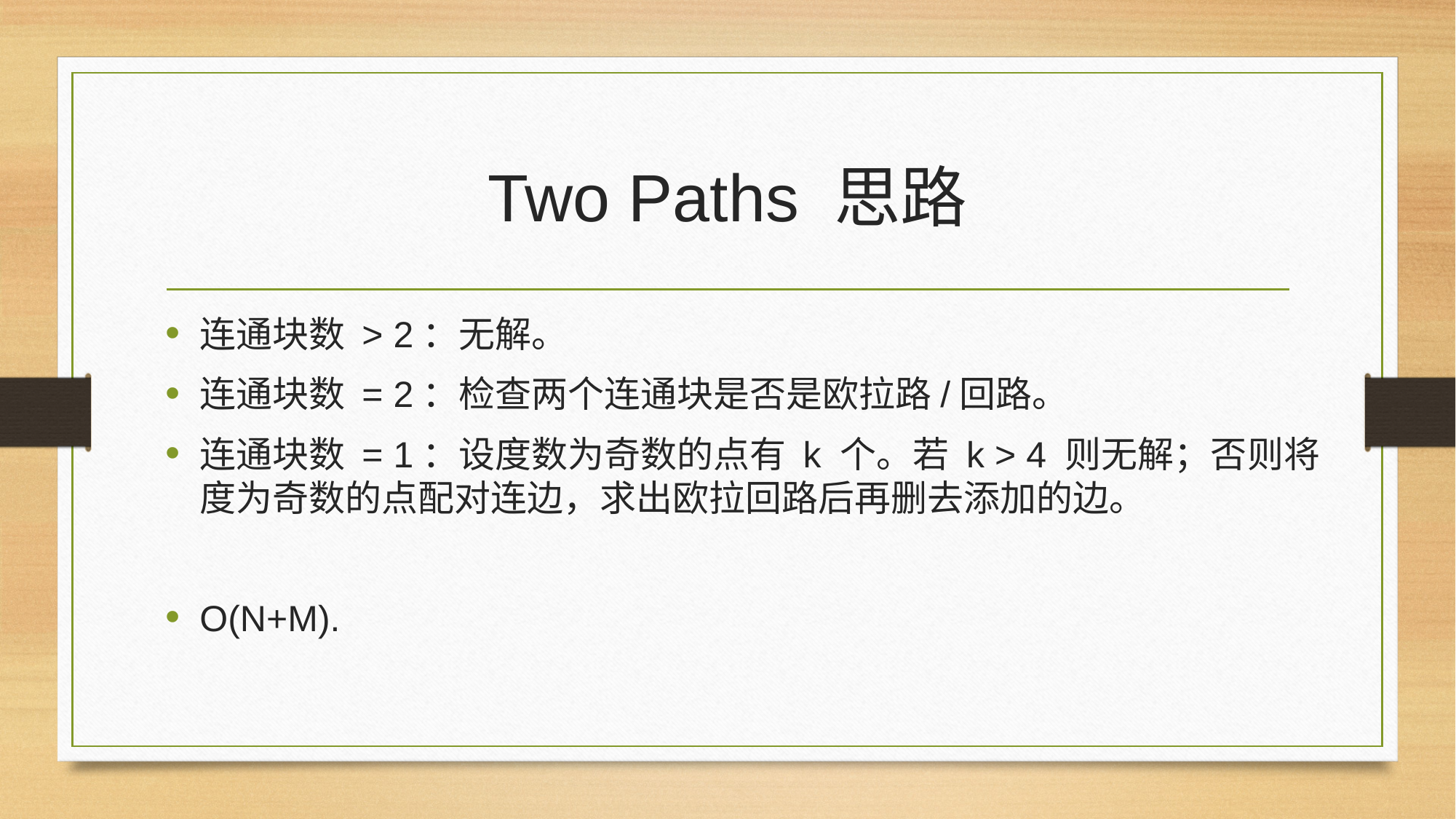

# Two Paths 思路
连通块数 > 2：无解。
连通块数 = 2：检查两个连通块是否是欧拉路/回路。
连通块数 = 1：设度数为奇数的点有 k 个。若 k > 4 则无解；否则将度为奇数的点配对连边，求出欧拉回路后再删去添加的边。

O(N+M).